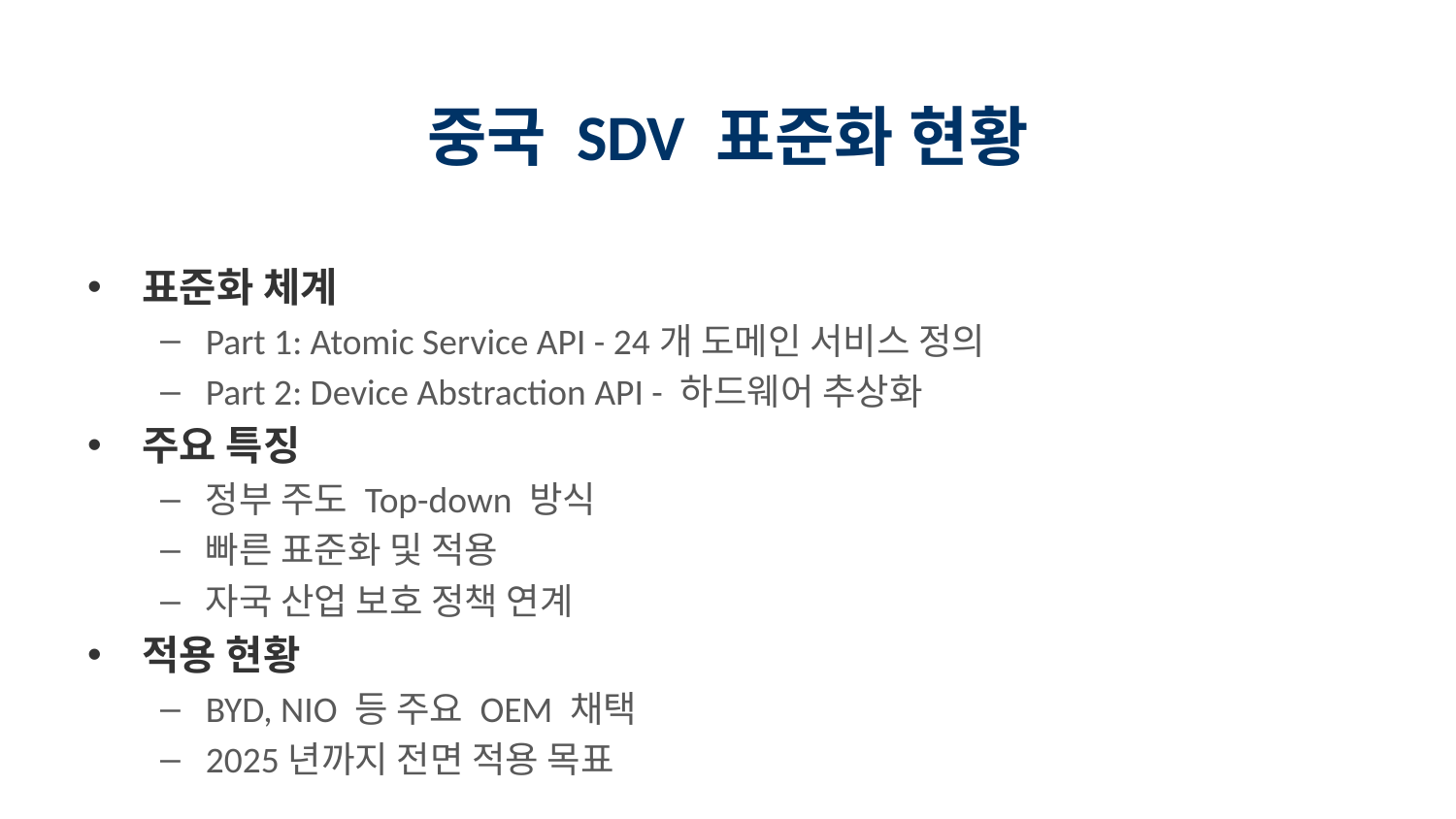

# 중국 SDV 표준화 현황
표준화 체계
Part 1: Atomic Service API - 24개 도메인 서비스 정의
Part 2: Device Abstraction API - 하드웨어 추상화
주요 특징
정부 주도 Top-down 방식
빠른 표준화 및 적용
자국 산업 보호 정책 연계
적용 현황
BYD, NIO 등 주요 OEM 채택
2025년까지 전면 적용 목표